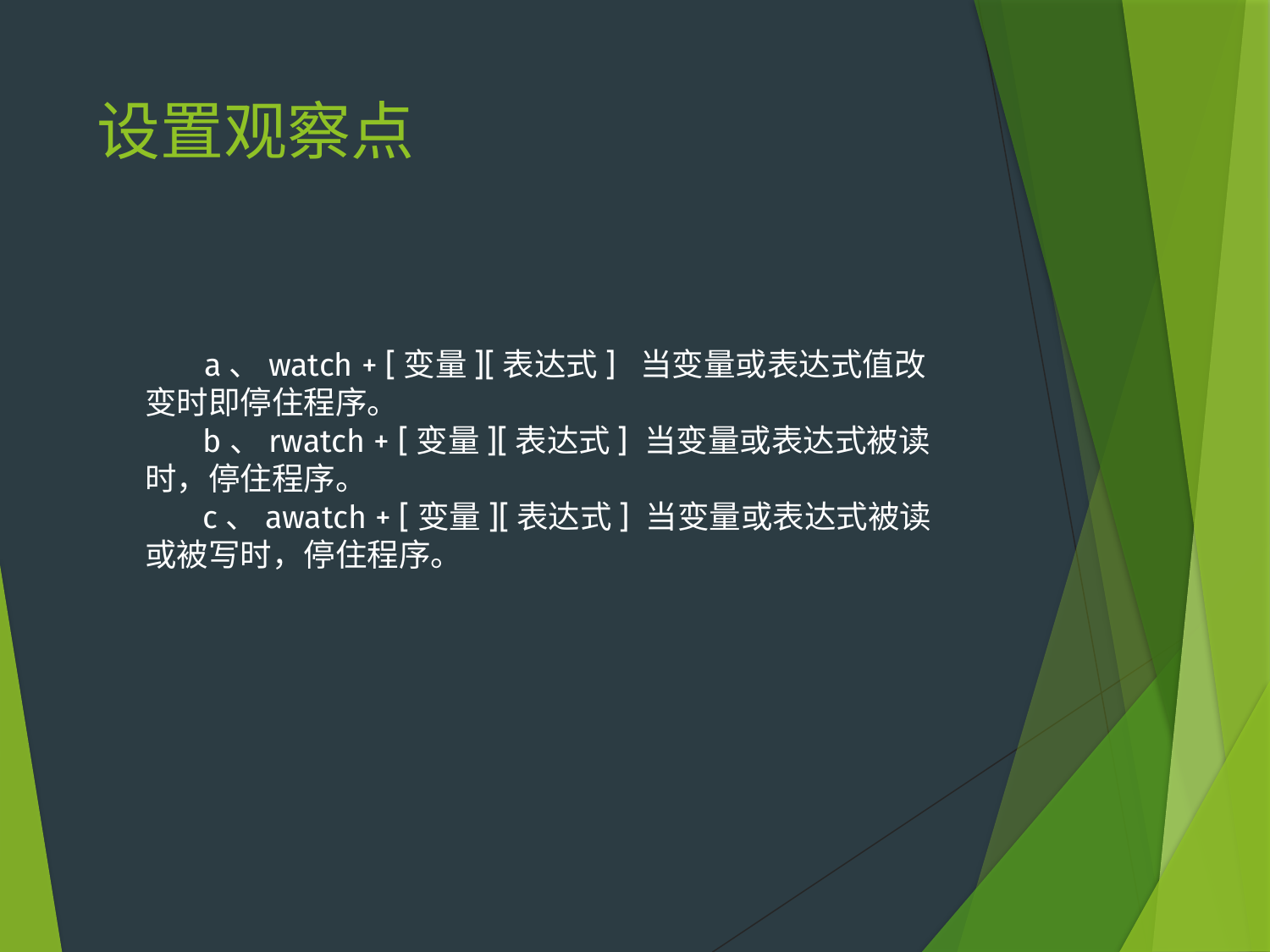

# 设置观察点
       a、watch + [变量][表达式]  当变量或表达式值改变时即停住程序。
       b、rwatch + [变量][表达式] 当变量或表达式被读时，停住程序。
       c、awatch + [变量][表达式] 当变量或表达式被读或被写时，停住程序。